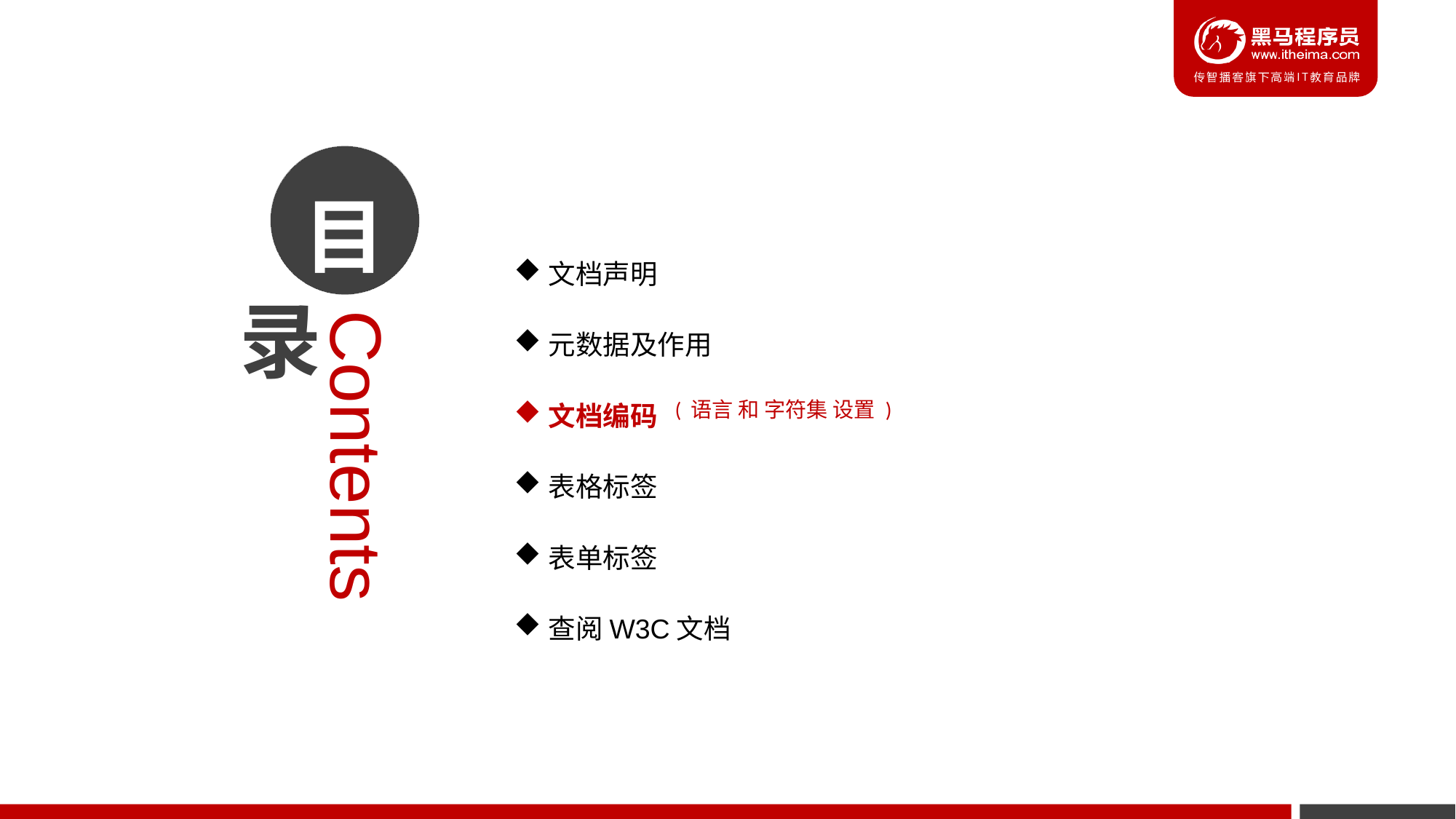

文档声明
元数据及作用
文档编码
表格标签
表单标签
查阅W3C文档
( 语言 和 字符集 设置 )